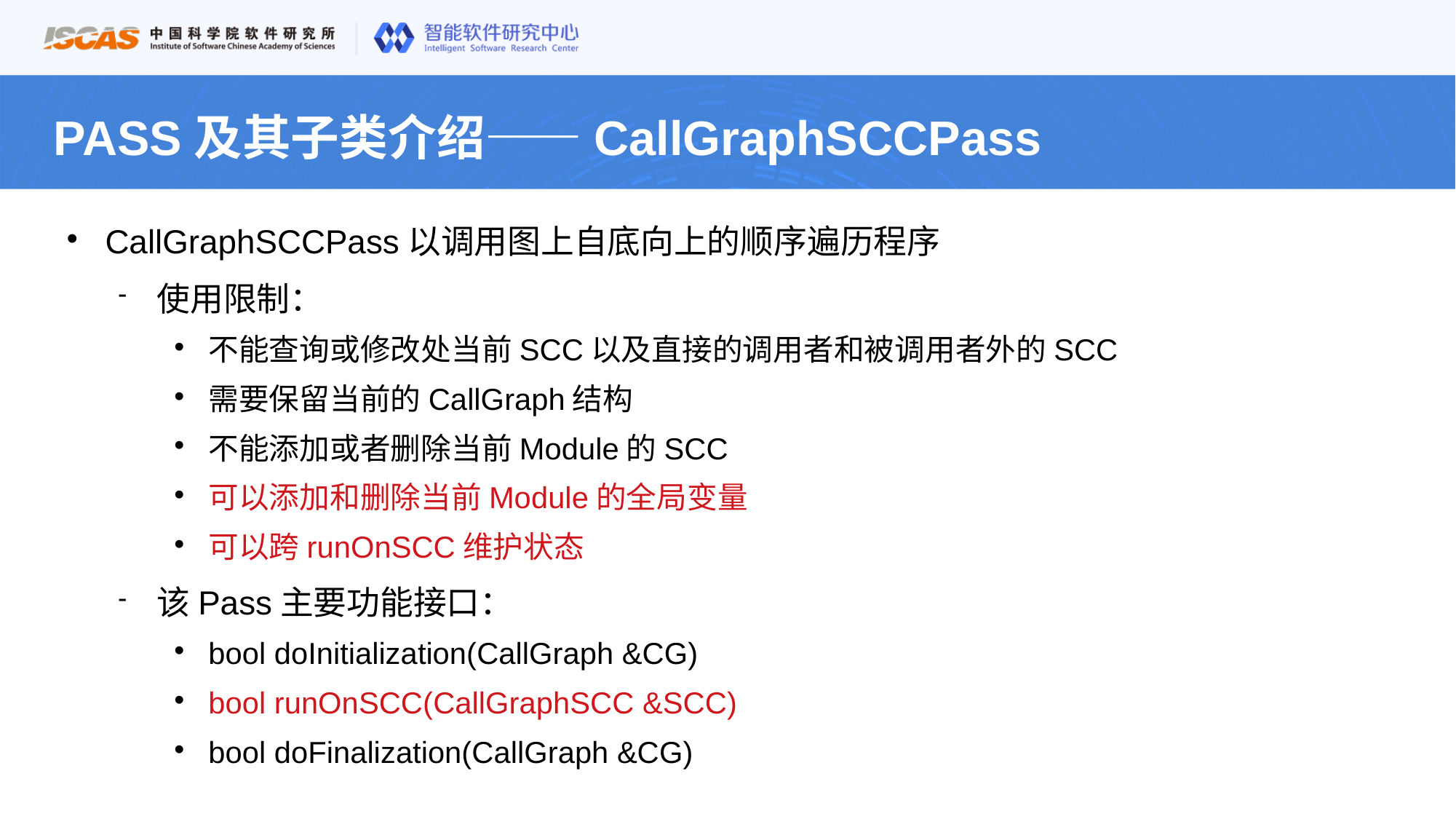

PASS及其子类介绍——CallGraphSCCPass
CallGraphSCCPass以调用图上自底向上的顺序遍历程序
使用限制：
不能查询或修改处当前SCC以及直接的调用者和被调用者外的SCC
需要保留当前的CallGraph结构
不能添加或者删除当前Module的SCC
可以添加和删除当前Module的全局变量
可以跨runOnSCC维护状态
该Pass主要功能接口：
bool doInitialization(CallGraph &CG)
bool runOnSCC(CallGraphSCC &SCC)
bool doFinalization(CallGraph &CG)